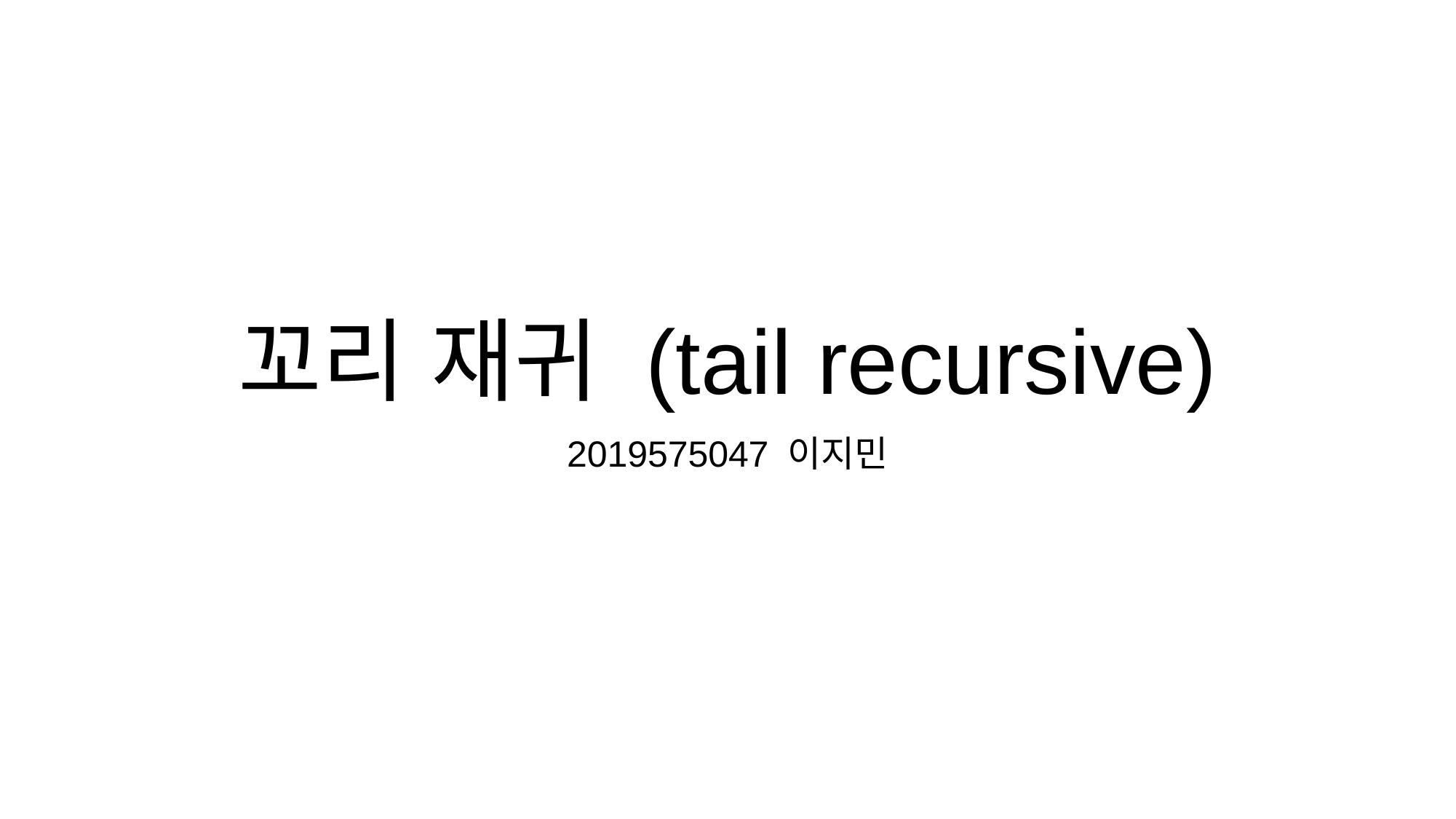

# 꼬리 재귀 (tail recursive)
2019575047 이지민